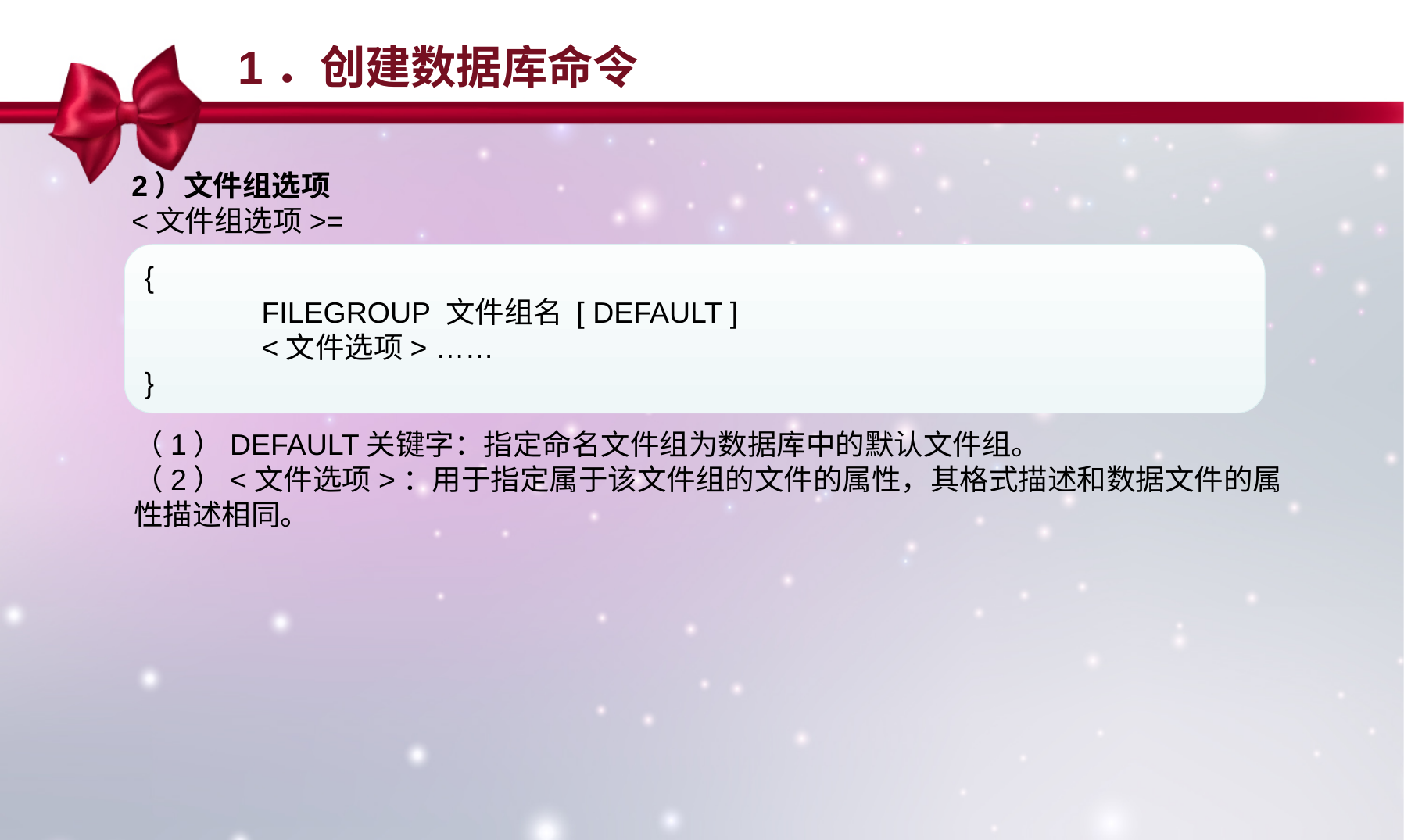

1．创建数据库命令
2）文件组选项
<文件组选项>=
{
	FILEGROUP 文件组名 [ DEFAULT ]
    	<文件选项> ……
}
（1）DEFAULT关键字：指定命名文件组为数据库中的默认文件组。
（2）<文件选项>：用于指定属于该文件组的文件的属性，其格式描述和数据文件的属性描述相同。